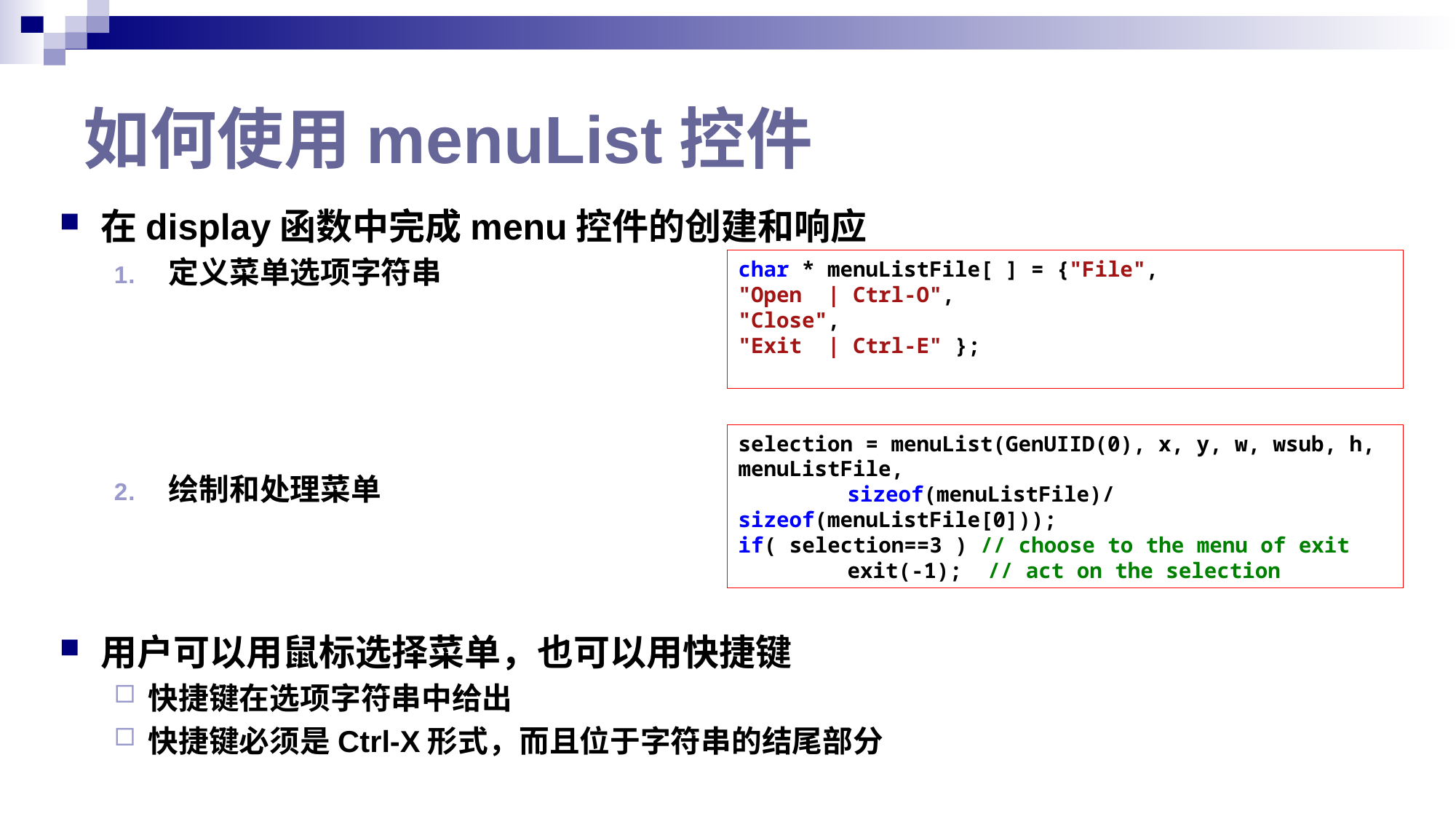

# 如何使用menuList控件
在display函数中完成menu控件的创建和响应
定义菜单选项字符串

绘制和处理菜单

用户可以用鼠标选择菜单，也可以用快捷键
快捷键在选项字符串中给出
快捷键必须是Ctrl-X形式，而且位于字符串的结尾部分
char * menuListFile[ ] = {"File",
"Open  | Ctrl-O",
"Close",
"Exit  | Ctrl-E" };

selection = menuList(GenUIID(0), x, y, w, wsub, h, menuListFile,
	sizeof(menuListFile)/sizeof(menuListFile[0]));
if( selection==3 ) // choose to the menu of exit
	exit(-1);  // act on the selection